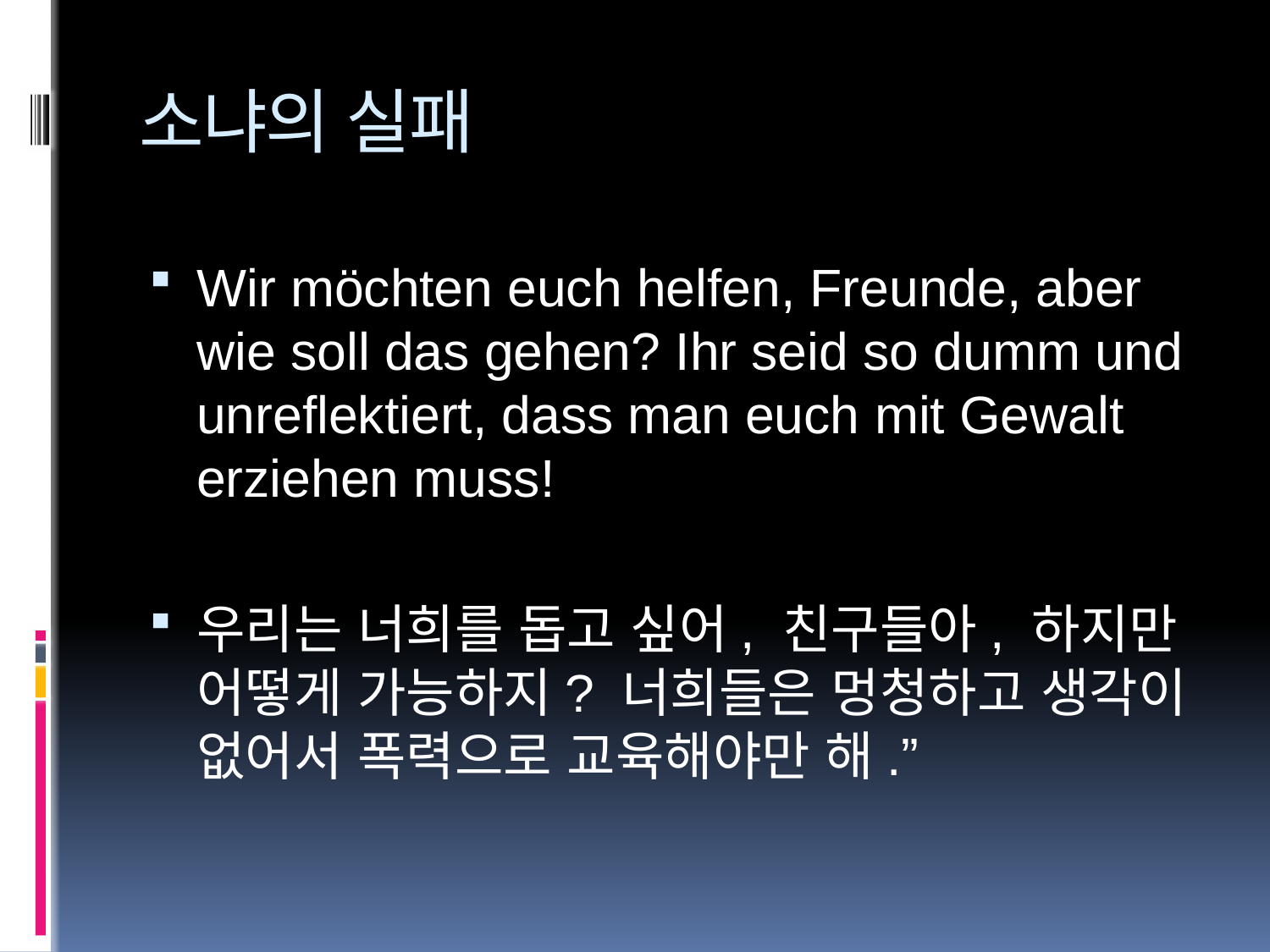

# 소냐의 실패
Wir möchten euch helfen, Freunde, aber wie soll das gehen? Ihr seid so dumm und unreflektiert, dass man euch mit Gewalt erziehen muss!

우리는 너희를 돕고 싶어, 친구들아, 하지만 어떻게 가능하지? 너희들은 멍청하고 생각이 없어서 폭력으로 교육해야만 해.”